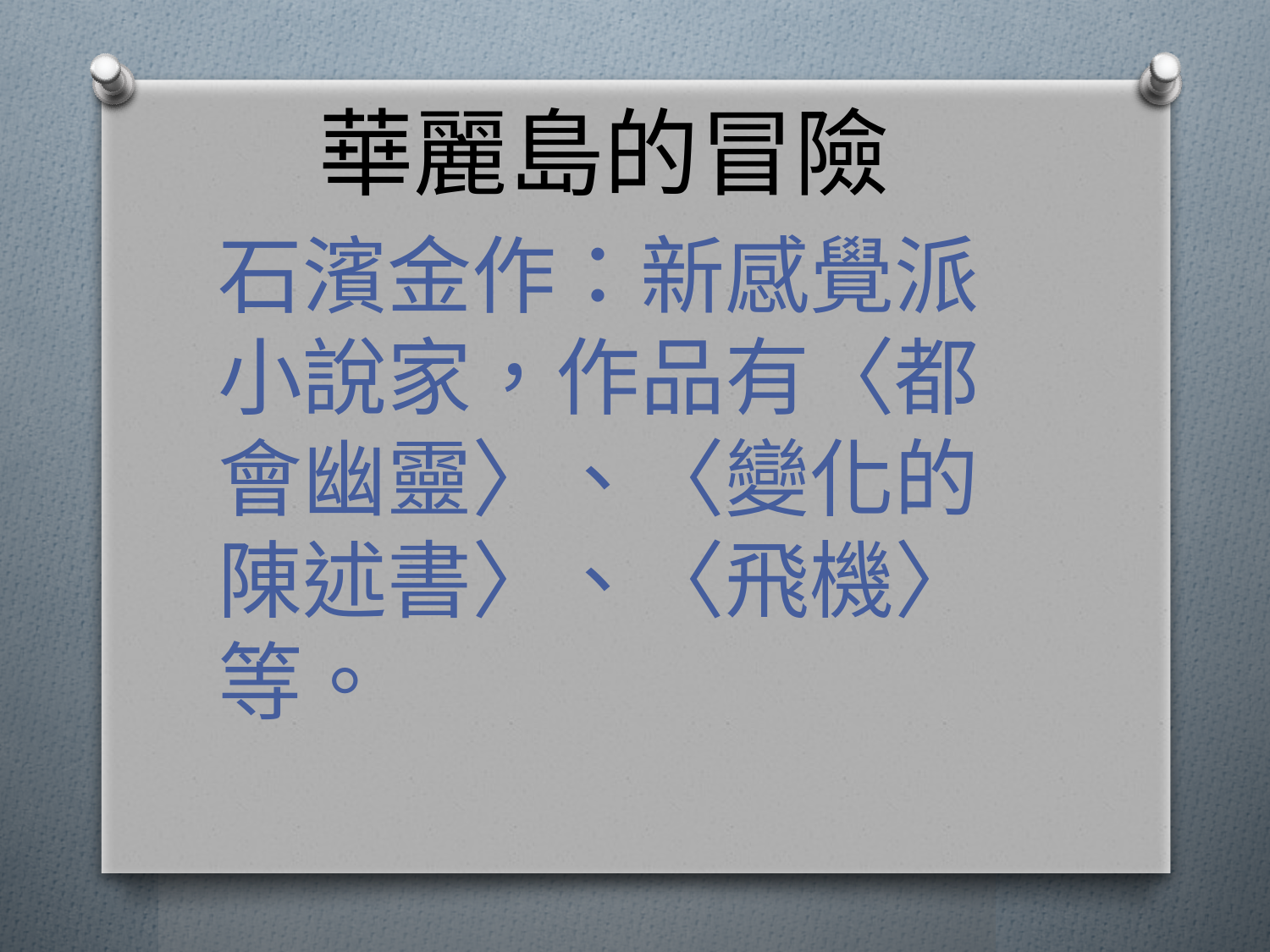

# 華麗島的冒險
石濱金作：新感覺派小說家，作品有〈都會幽靈〉、〈變化的陳述書〉、〈飛機〉等。